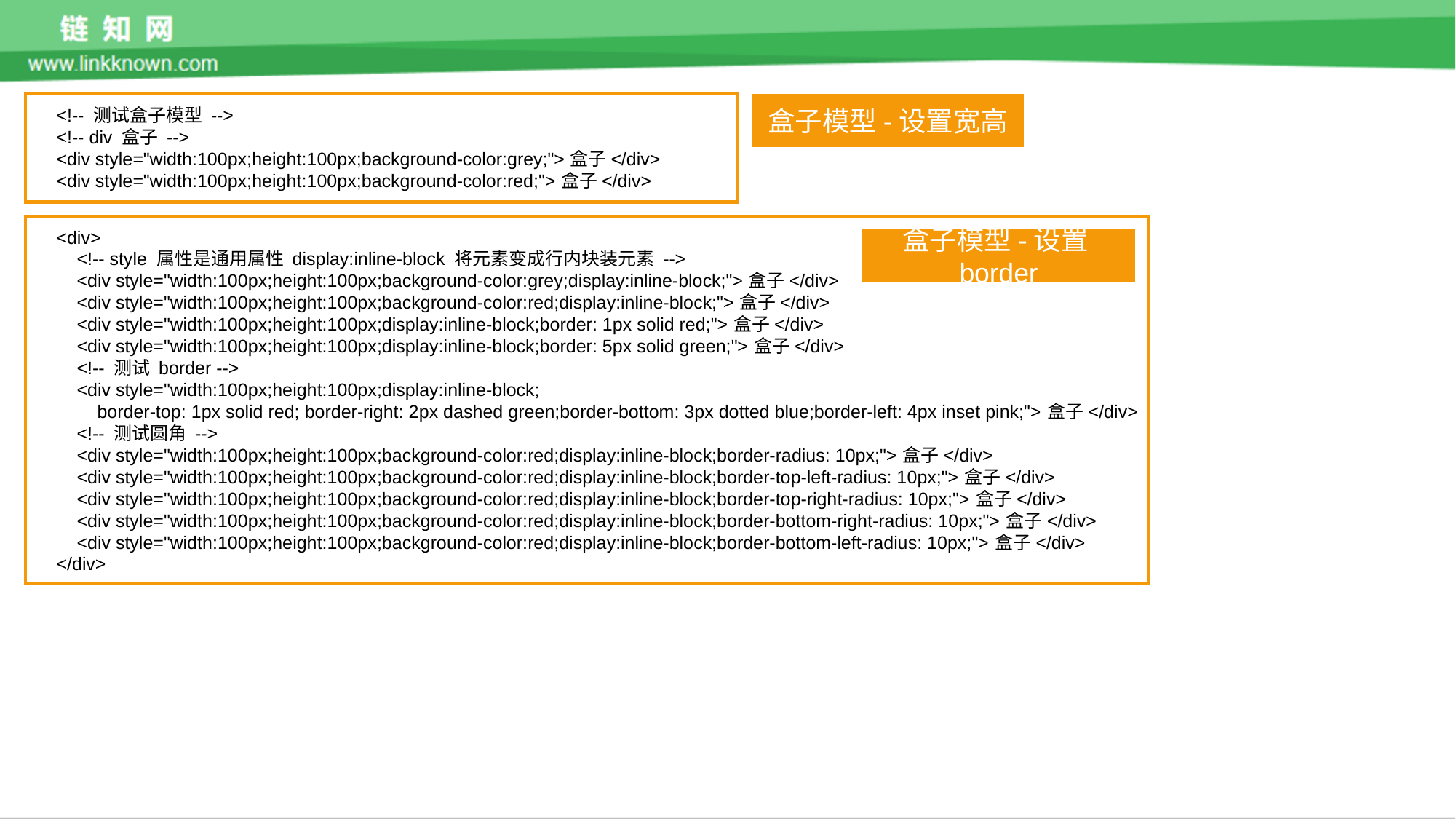

<!-- 测试盒子模型 -->
    <!-- div 盒子 -->
    <div style="width:100px;height:100px;background-color:grey;">盒子</div>
    <div style="width:100px;height:100px;background-color:red;">盒子</div>
盒子模型-设置宽高
    <div>
        <!-- style 属性是通用属性 display:inline-block 将元素变成行内块装元素 -->
        <div style="width:100px;height:100px;background-color:grey;display:inline-block;">盒子</div>
        <div style="width:100px;height:100px;background-color:red;display:inline-block;">盒子</div>
        <div style="width:100px;height:100px;display:inline-block;border: 1px solid red;">盒子</div>
        <div style="width:100px;height:100px;display:inline-block;border: 5px solid green;">盒子</div>
        <!-- 测试 border -->
        <div style="width:100px;height:100px;display:inline-block;
            border-top: 1px solid red; border-right: 2px dashed green;border-bottom: 3px dotted blue;border-left: 4px inset pink;">盒子</div>
        <!-- 测试圆角 -->
        <div style="width:100px;height:100px;background-color:red;display:inline-block;border-radius: 10px;">盒子</div>
        <div style="width:100px;height:100px;background-color:red;display:inline-block;border-top-left-radius: 10px;">盒子</div>
        <div style="width:100px;height:100px;background-color:red;display:inline-block;border-top-right-radius: 10px;">盒子</div>
        <div style="width:100px;height:100px;background-color:red;display:inline-block;border-bottom-right-radius: 10px;">盒子</div>
        <div style="width:100px;height:100px;background-color:red;display:inline-block;border-bottom-left-radius: 10px;">盒子</div>
    </div>
盒子模型-设置border